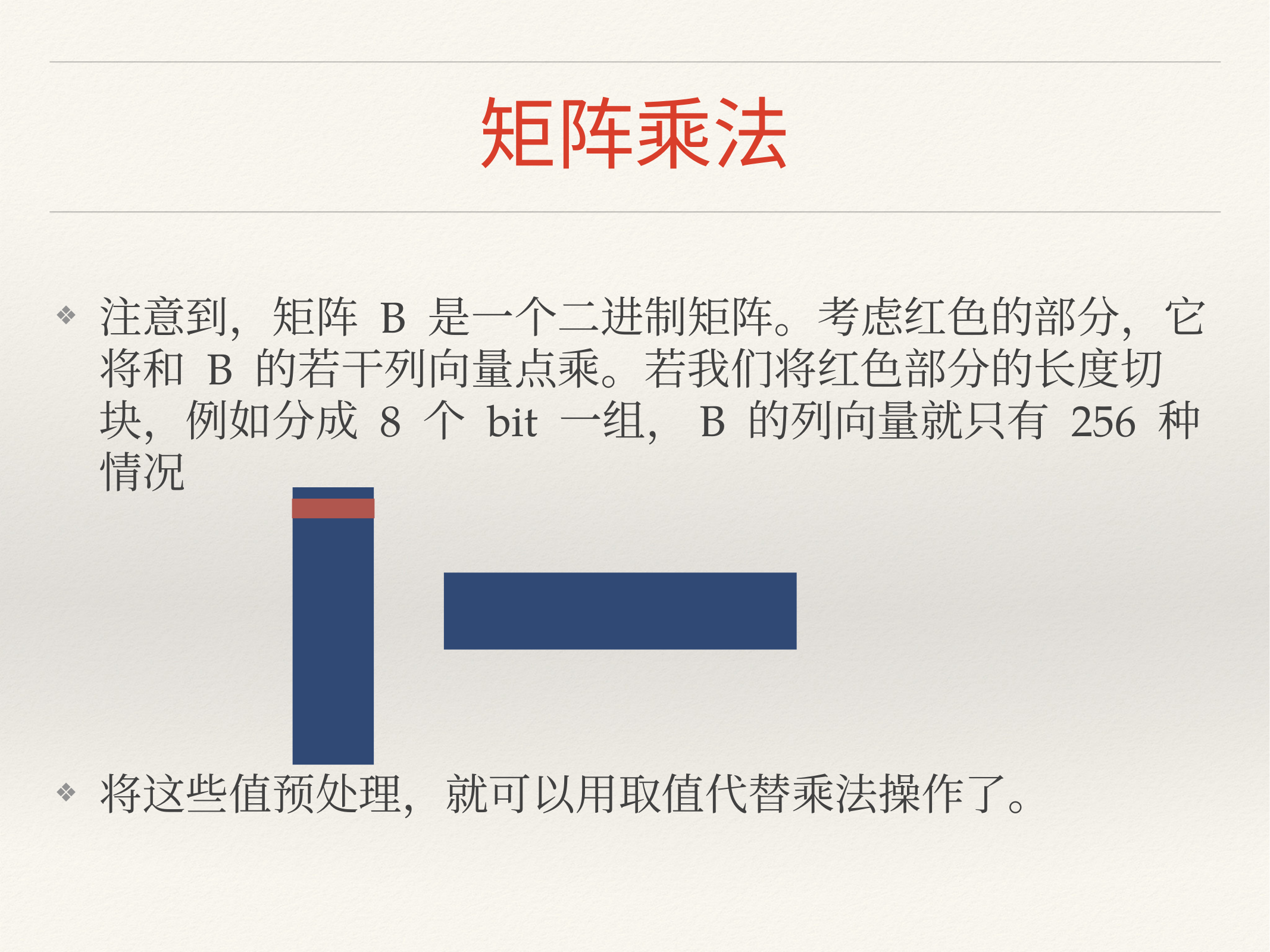

# 矩阵乘法
注意到，矩阵 B 是一个二进制矩阵。考虑红色的部分，它将和 B 的若干列向量点乘。若我们将红色部分的长度切块，例如分成 8 个 bit 一组，B 的列向量就只有 256 种情况

将这些值预处理，就可以用取值代替乘法操作了。